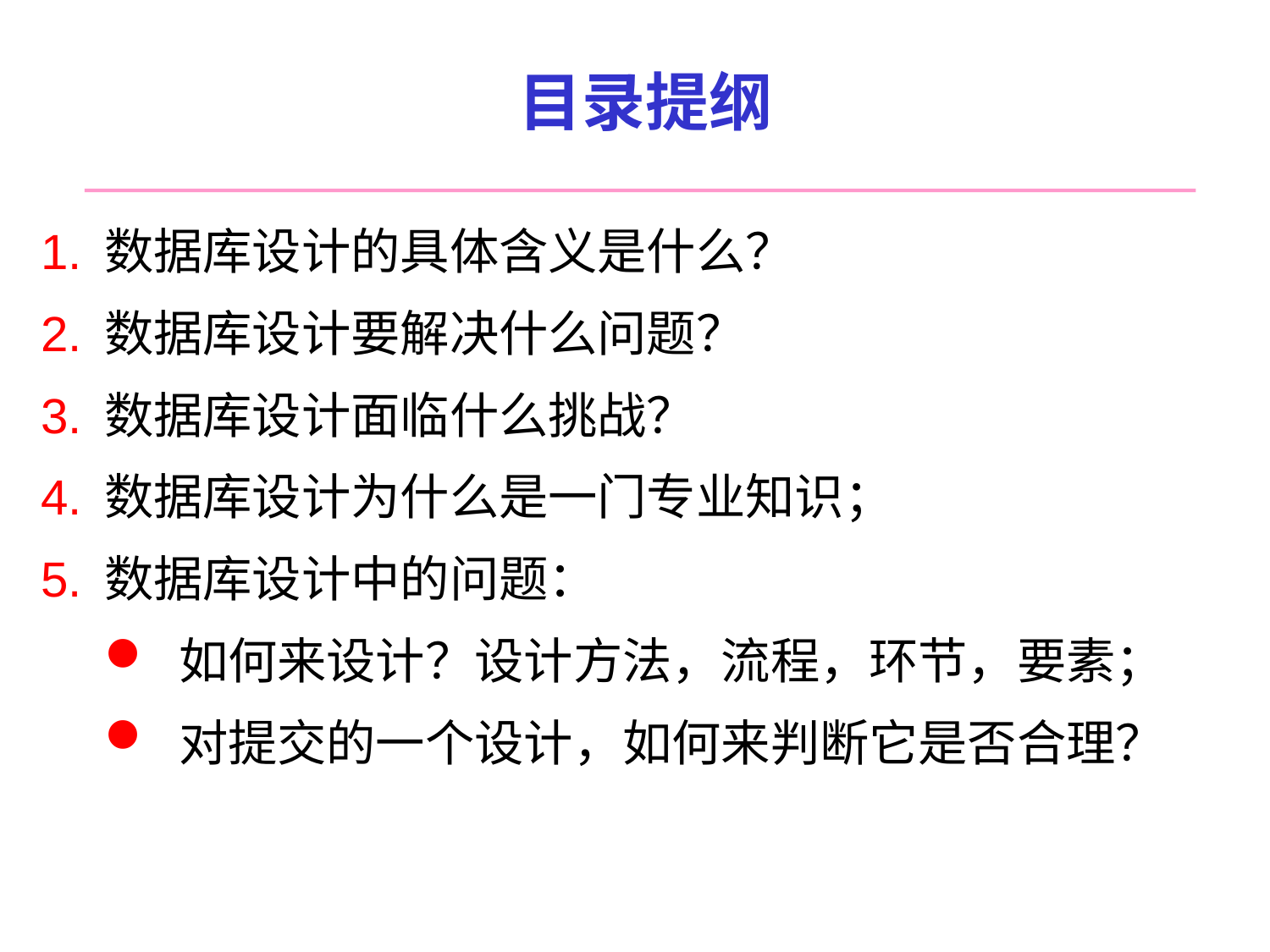

# 目录提纲
数据库设计的具体含义是什么？
数据库设计要解决什么问题？
数据库设计面临什么挑战？
数据库设计为什么是一门专业知识；
数据库设计中的问题：
如何来设计？设计方法，流程，环节，要素；
对提交的一个设计，如何来判断它是否合理？